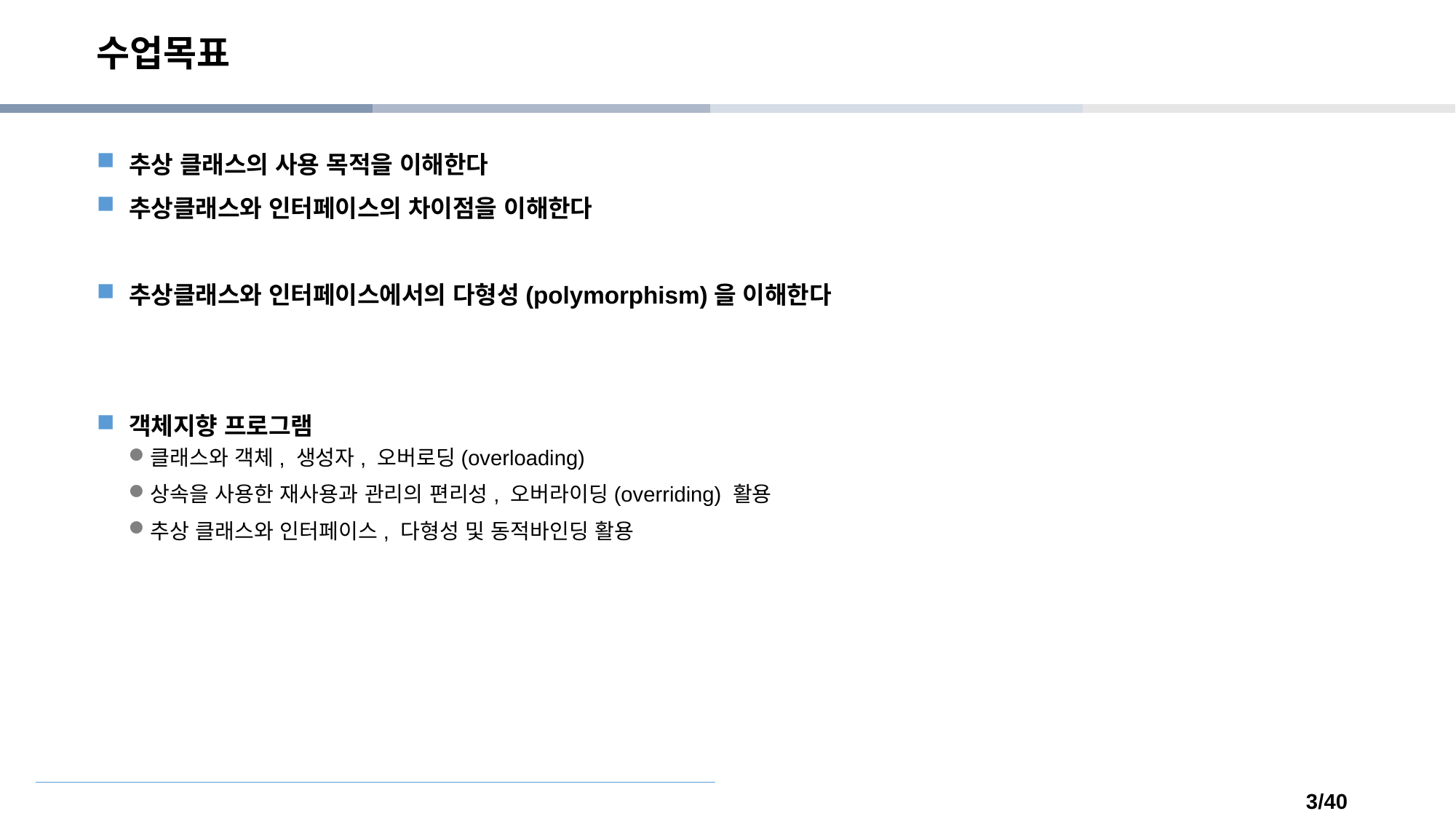

# 수업목표
추상 클래스의 사용 목적을 이해한다
추상클래스와 인터페이스의 차이점을 이해한다

추상클래스와 인터페이스에서의 다형성(polymorphism)을 이해한다

객체지향 프로그램
클래스와 객체, 생성자, 오버로딩(overloading)
상속을 사용한 재사용과 관리의 편리성, 오버라이딩(overriding) 활용
추상 클래스와 인터페이스, 다형성 및 동적바인딩 활용